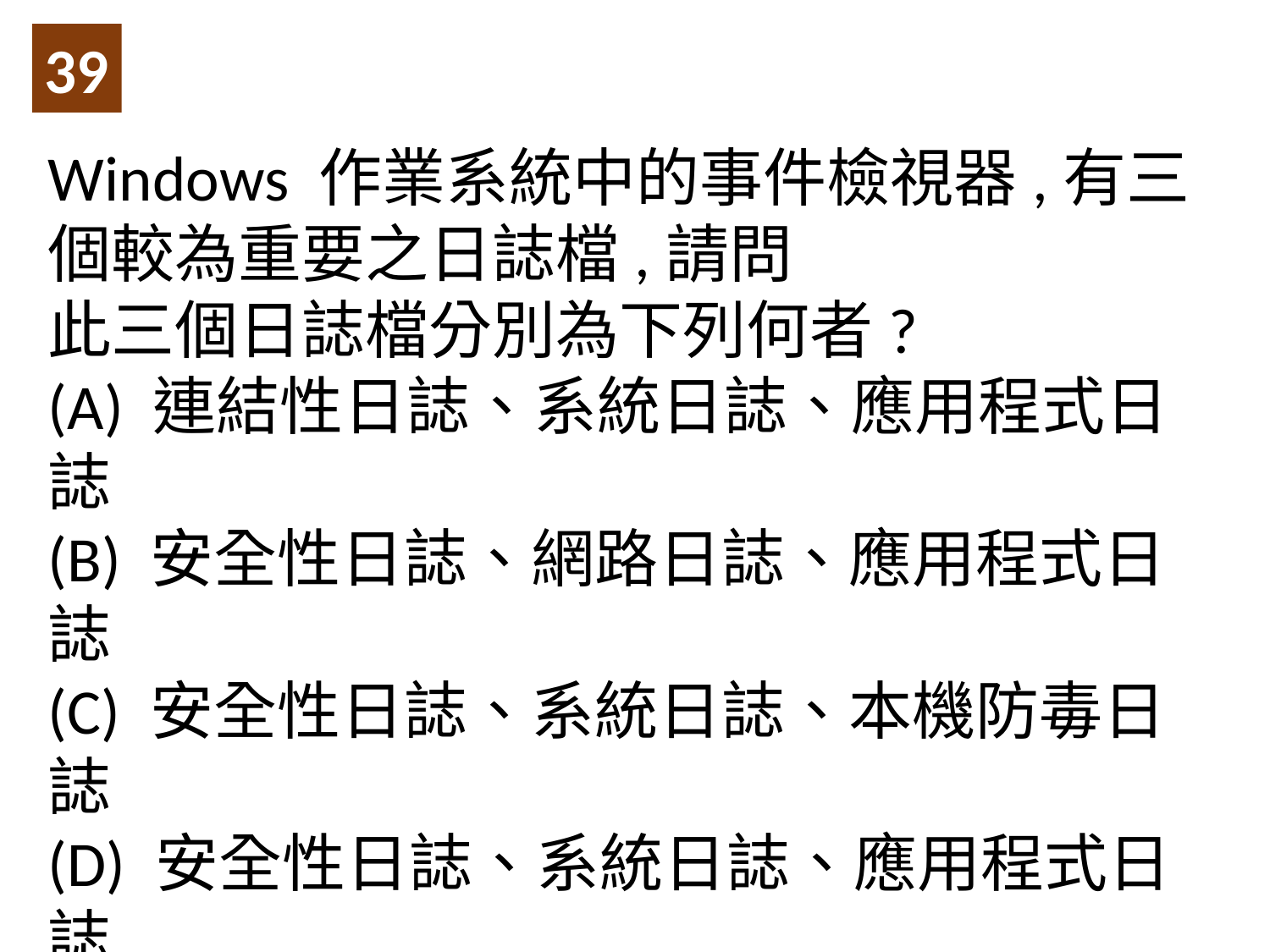

39
Windows 作業系統中的事件檢視器,有三個較為重要之日誌檔,請問
此三個日誌檔分別為下列何者?
(A) 連結性日誌、系統日誌、應用程式日誌
(B) 安全性日誌、網路日誌、應用程式日誌
(C) 安全性日誌、系統日誌、本機防毒日誌
(D) 安全性日誌、系統日誌、應用程式日誌